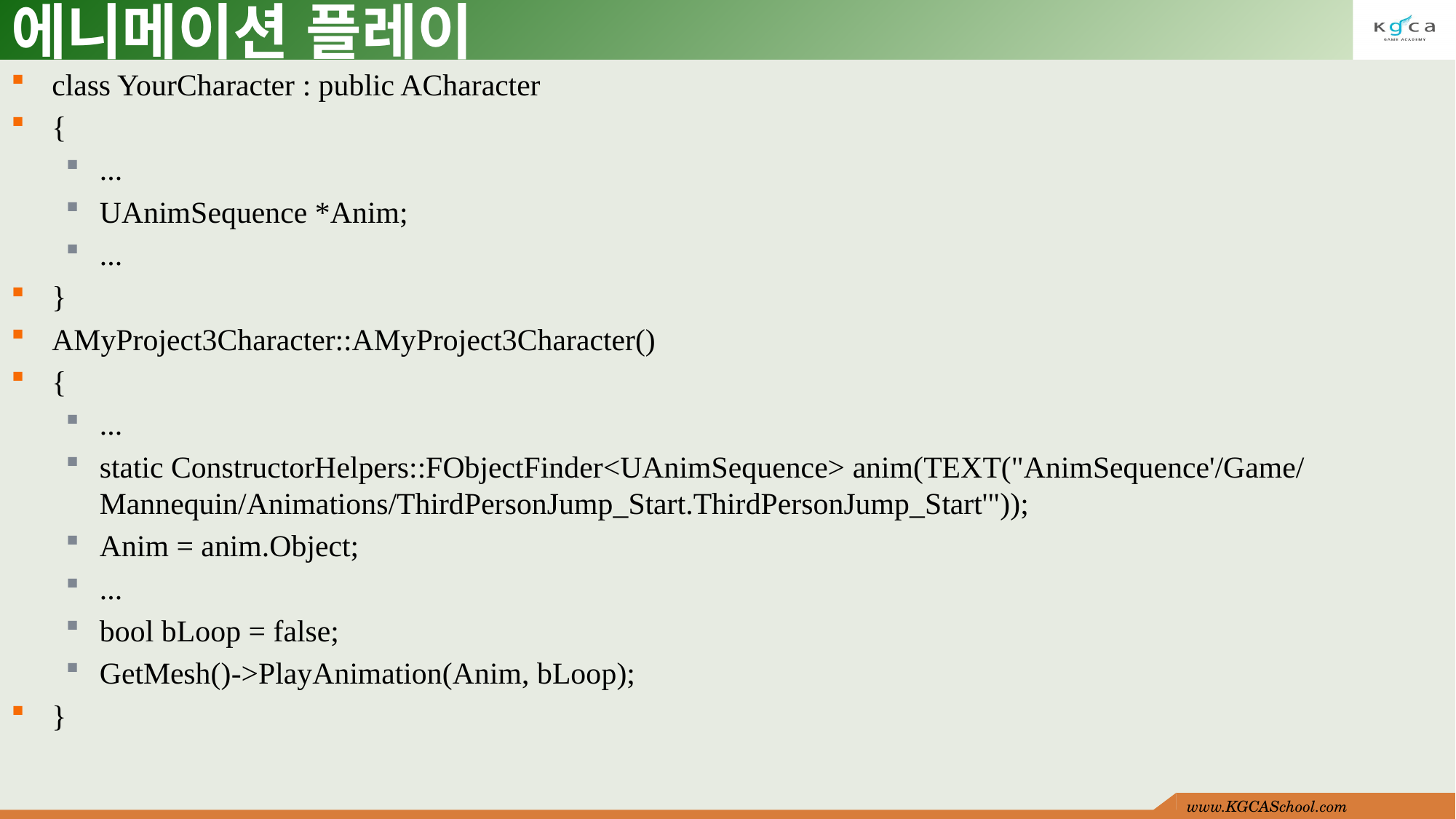

# 에니메이션 플레이
class YourCharacter : public ACharacter
{
...
UAnimSequence *Anim;
...
}
AMyProject3Character::AMyProject3Character()
{
...
static ConstructorHelpers::FObjectFinder<UAnimSequence> anim(TEXT("AnimSequence'/Game/Mannequin/Animations/ThirdPersonJump_Start.ThirdPersonJump_Start'"));
Anim = anim.Object;
...
bool bLoop = false;
GetMesh()->PlayAnimation(Anim, bLoop);
}